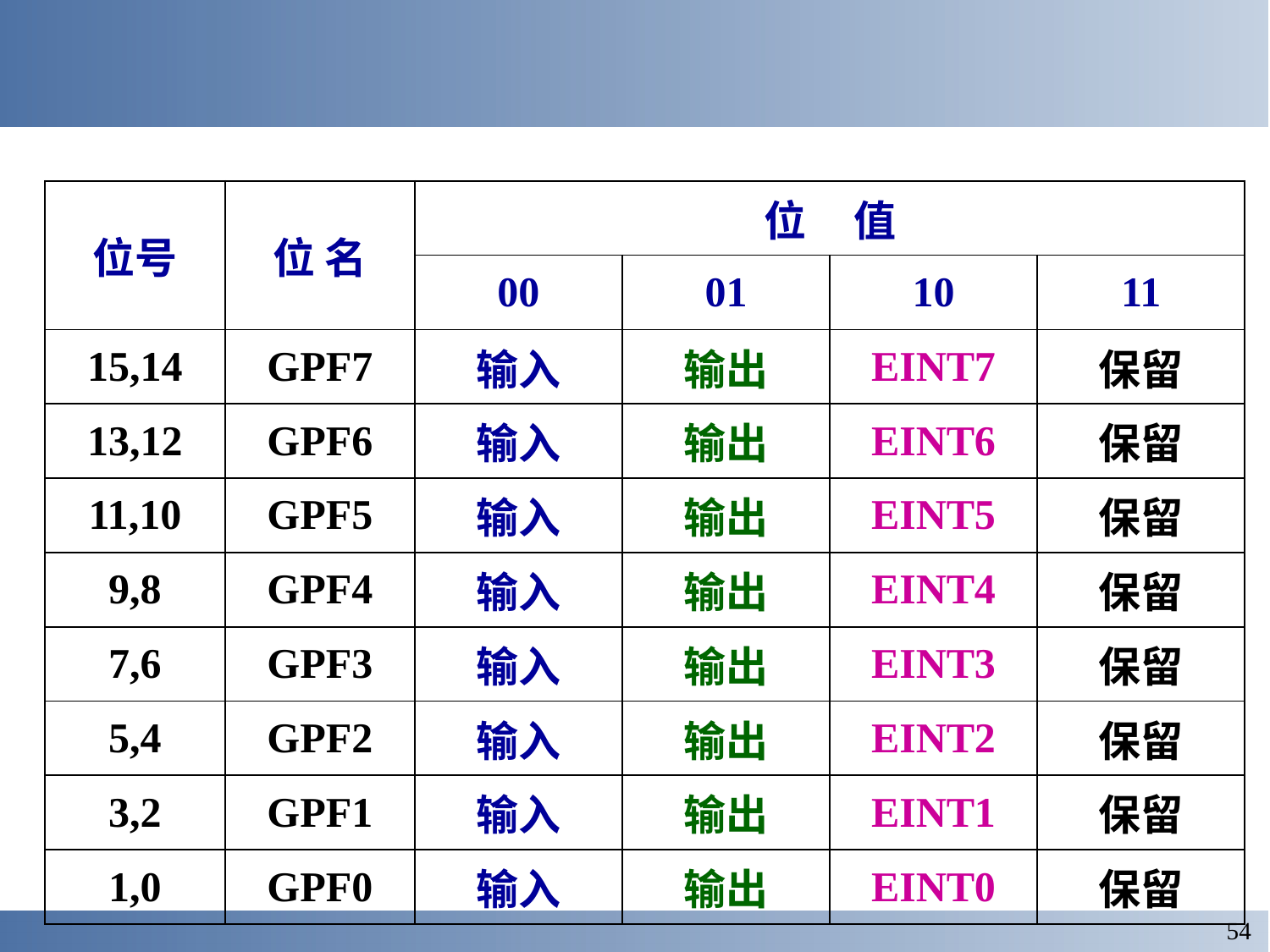

| 位号 | 位 名 | 位 值 |  |  |  |
| --- | --- | --- | --- | --- | --- |
|  |  | 00 | 01 | 10 | 11 |
| 15,14 | GPF7 | 输入 | 输出 | EINT7 | 保留 |
| 13,12 | GPF6 | 输入 | 输出 | EINT6 | 保留 |
| 11,10 | GPF5 | 输入 | 输出 | EINT5 | 保留 |
| 9,8 | GPF4 | 输入 | 输出 | EINT4 | 保留 |
| 7,6 | GPF3 | 输入 | 输出 | EINT3 | 保留 |
| 5,4 | GPF2 | 输入 | 输出 | EINT2 | 保留 |
| 3,2 | GPF1 | 输入 | 输出 | EINT1 | 保留 |
| 1,0 | GPF0 | 输入 | 输出 | EINT0 | 保留 |